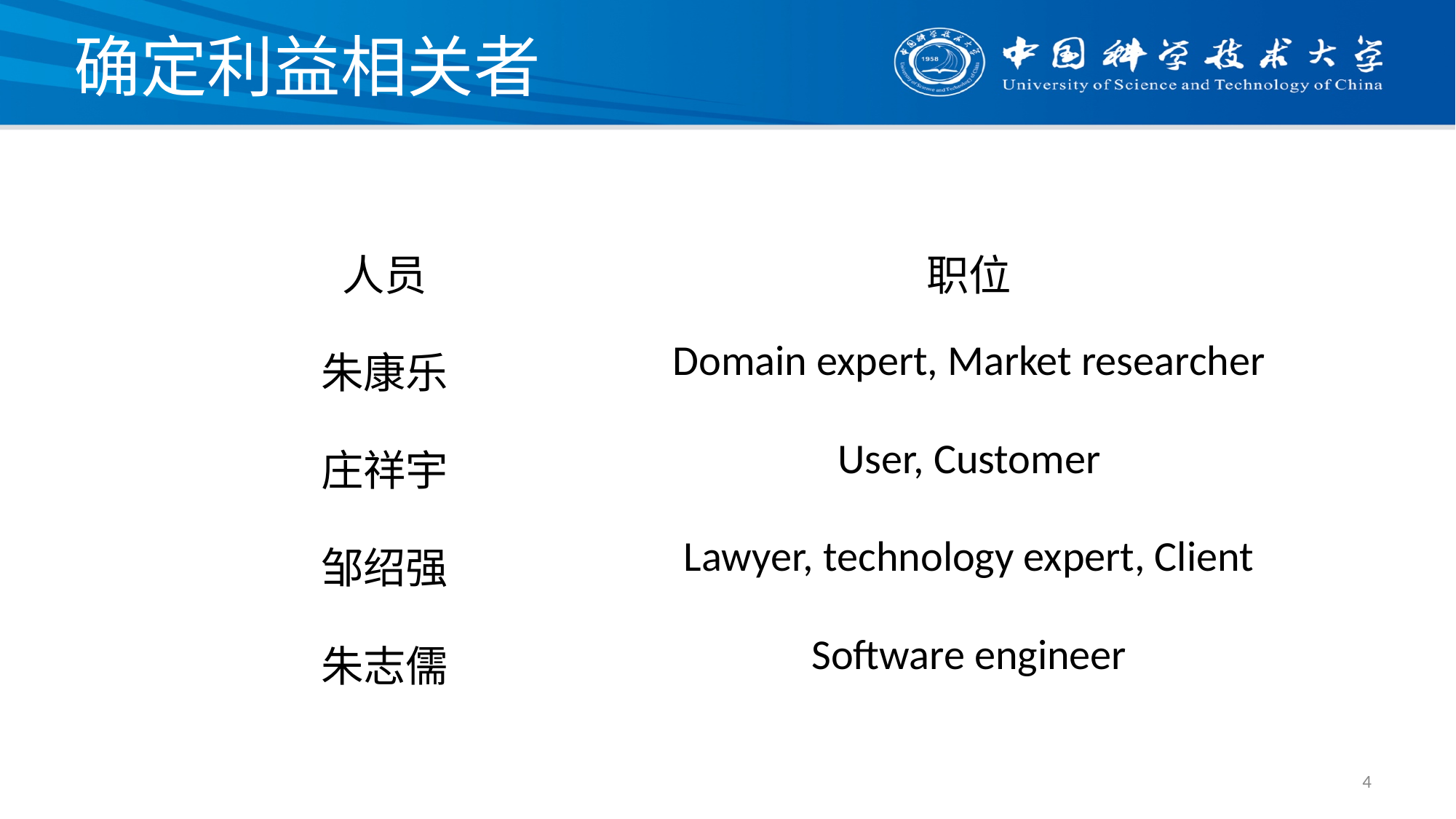

# 确定利益相关者
| 人员 | 职位 |
| --- | --- |
| 朱康乐 | Domain expert, Market researcher |
| 庄祥宇 | User, Customer |
| 邹绍强 | Lawyer, technology expert, Client |
| 朱志儒 | Software engineer |
4